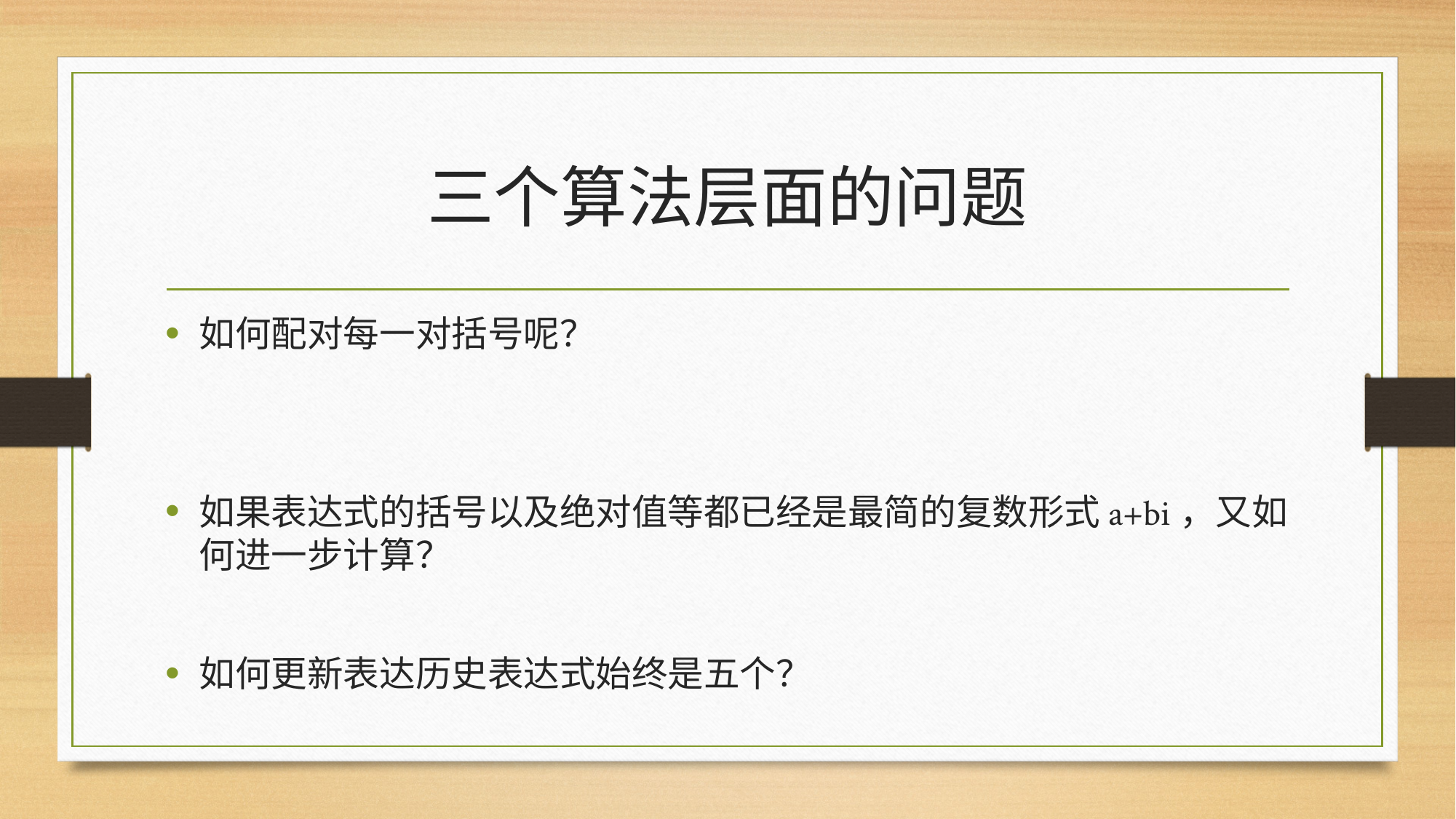

# 三个算法层面的问题
如何配对每一对括号呢？

如果表达式的括号以及绝对值等都已经是最简的复数形式a+bi，又如何进一步计算？

如何更新表达历史表达式始终是五个？